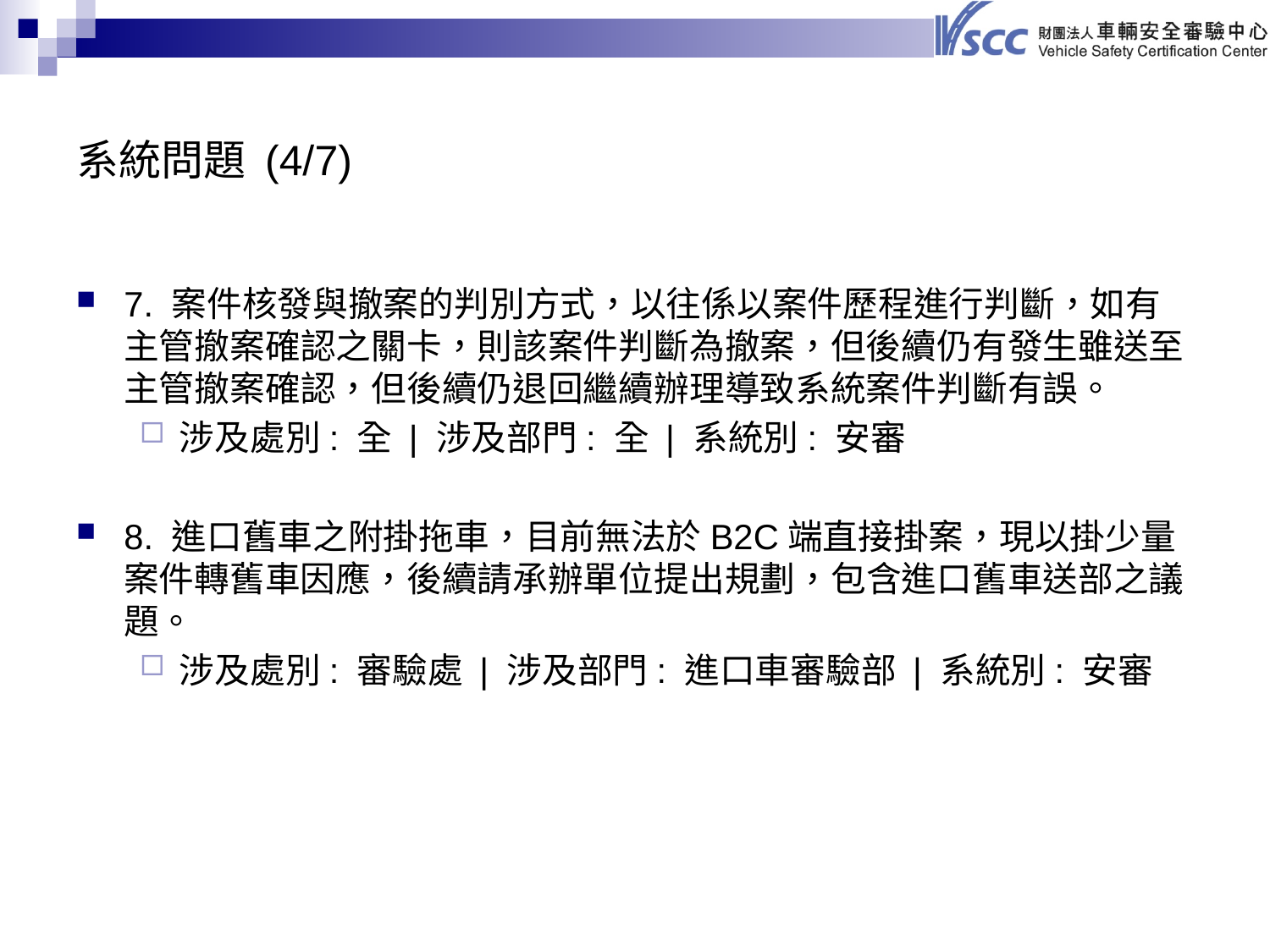

# 系統問題 (4/7)
7. 案件核發與撤案的判別方式，以往係以案件歷程進行判斷，如有主管撤案確認之關卡，則該案件判斷為撤案，但後續仍有發生雖送至主管撤案確認，但後續仍退回繼續辦理導致系統案件判斷有誤。
涉及處別: 全 | 涉及部門: 全 | 系統別: 安審

8. 進口舊車之附掛拖車，目前無法於B2C端直接掛案，現以掛少量案件轉舊車因應，後續請承辦單位提出規劃，包含進口舊車送部之議題。
涉及處別: 審驗處 | 涉及部門: 進口車審驗部 | 系統別: 安審